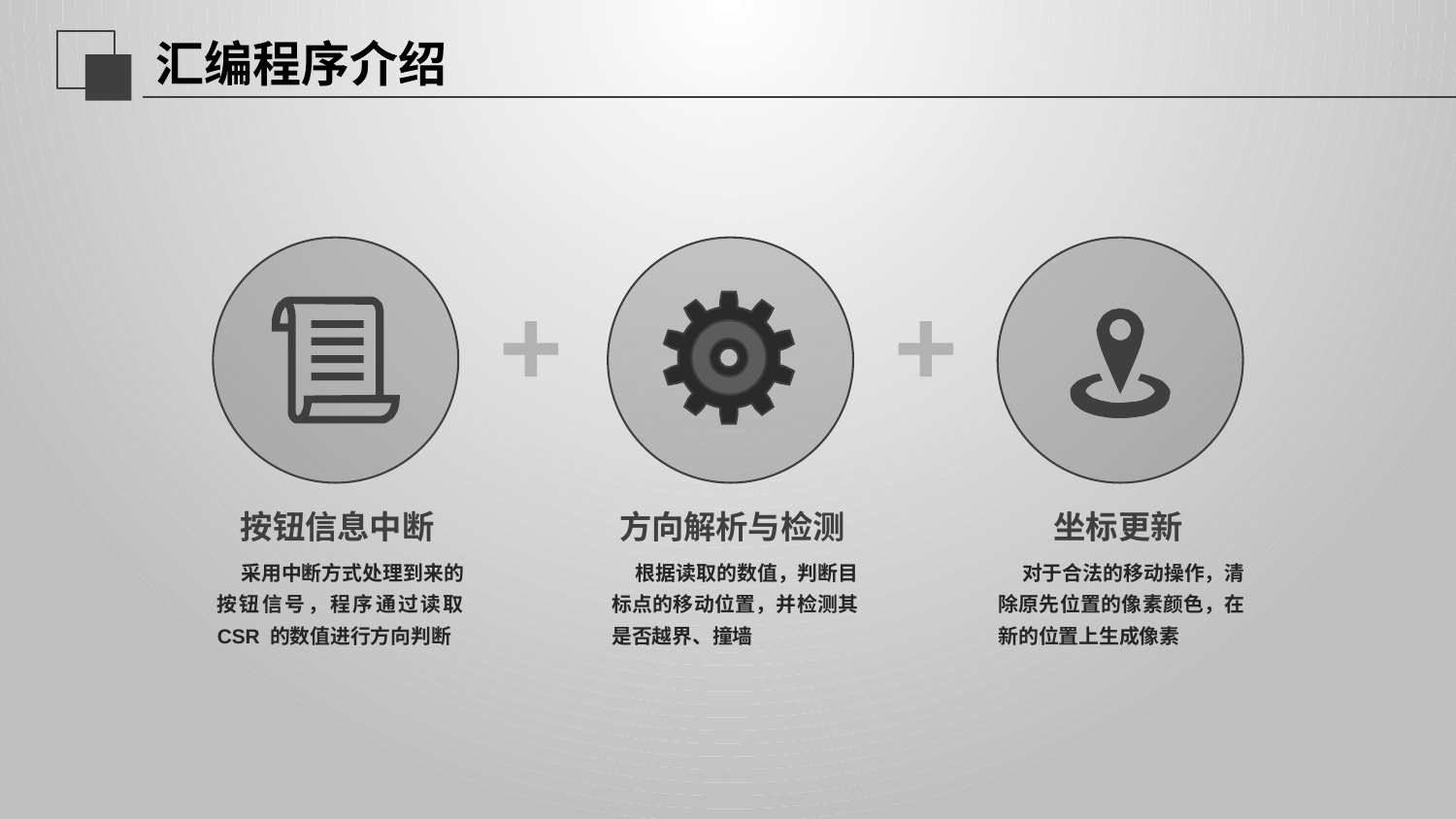

# 汇编程序介绍

按钮信息中断
    采用中断方式处理到来的按钮信号，程序通过读取 CSR 的数值进行方向判断
+

方向解析与检测
    根据读取的数值，判断目标点的移动位置，并检测其是否越界、撞墙
+

坐标更新
    对于合法的移动操作，清除原先位置的像素颜色，在新的位置上生成像素